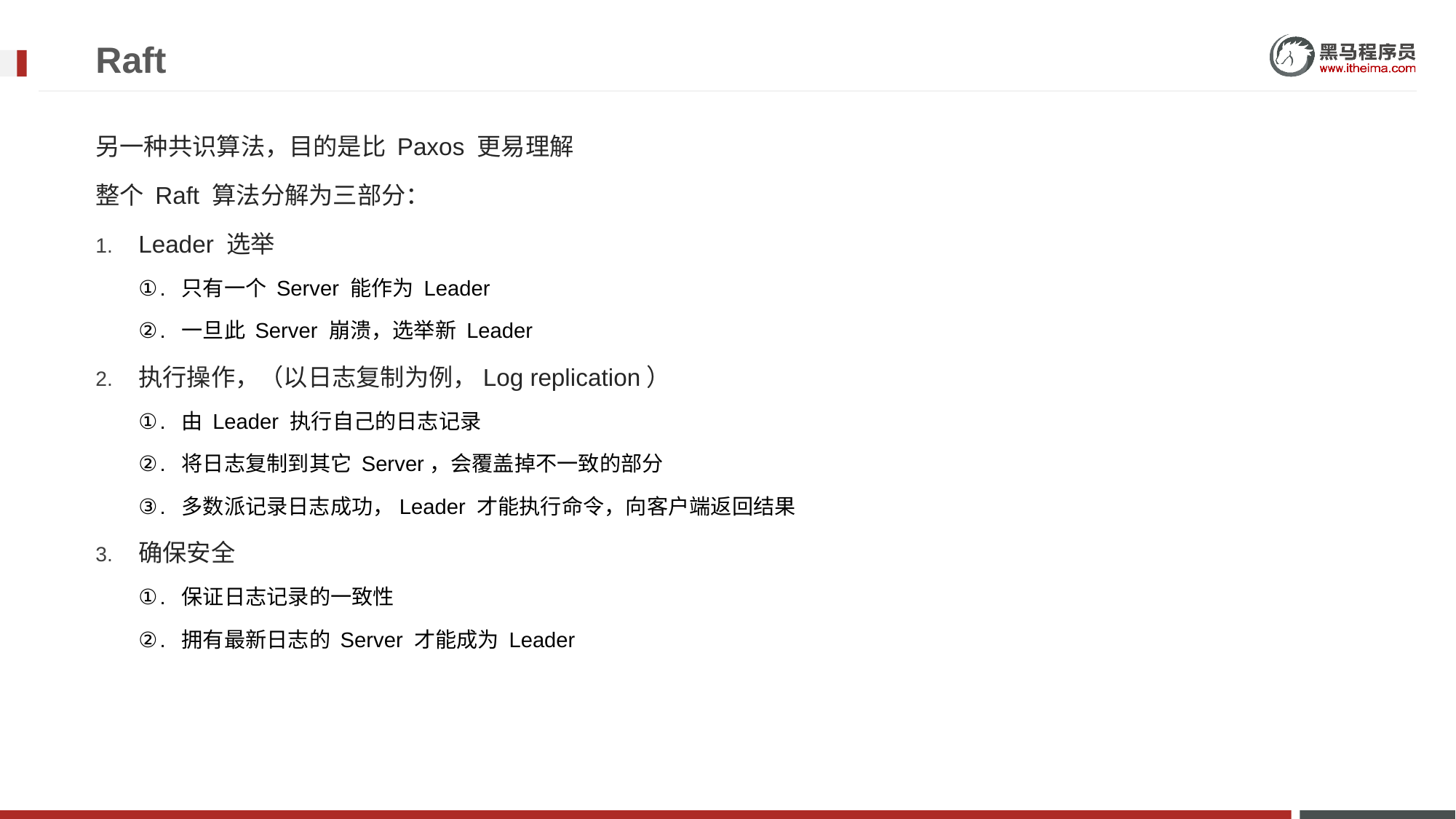

# Raft
另一种共识算法，目的是比 Paxos 更易理解
整个 Raft 算法分解为三部分：
Leader 选举
只有一个 Server 能作为 Leader
一旦此 Server 崩溃，选举新 Leader
执行操作，（以日志复制为例，Log replication）
由 Leader 执行自己的日志记录
将日志复制到其它 Server，会覆盖掉不一致的部分
多数派记录日志成功，Leader 才能执行命令，向客户端返回结果
确保安全
保证日志记录的一致性
拥有最新日志的 Server 才能成为 Leader